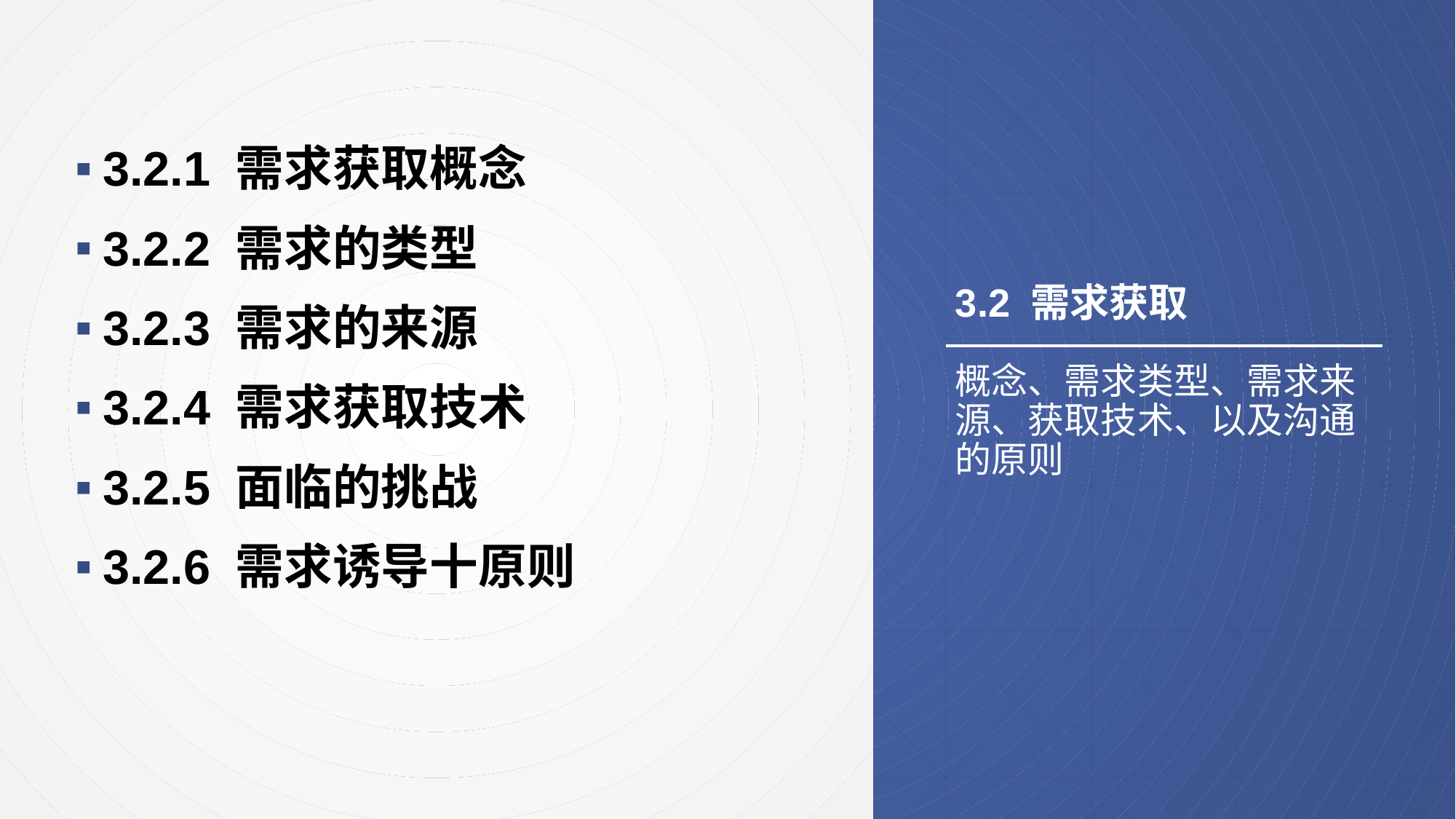

3.2.1 需求获取概念
3.2.2 需求的类型
3.2.3 需求的来源
3.2.4 需求获取技术
3.2.5 面临的挑战
3.2.6 需求诱导十原则

# 3.2 需求获取
概念、需求类型、需求来源、获取技术、以及沟通的原则